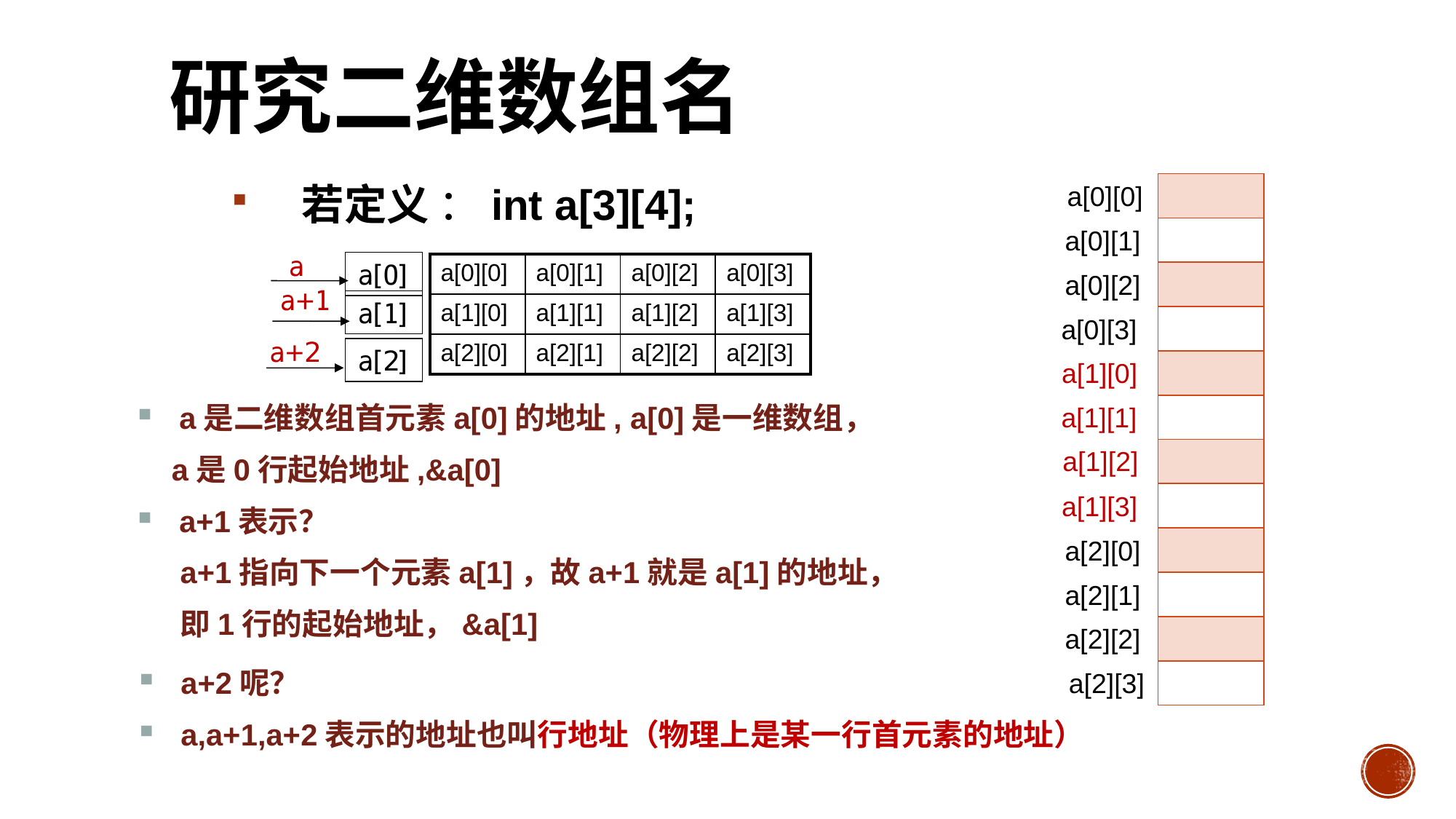

# 研究二维数组名
|  |
| --- |
|  |
|  |
|  |
|  |
|  |
|  |
|  |
|  |
|  |
|  |
|  |
a[0][0]
    若定义 ：int a[3][4];
a[0][1]
a

a[0]
| a[0][0] | a[0][1] | a[0][2] | a[0][3] |
| --- | --- | --- | --- |
| a[1][0] | a[1][1] | a[1][2] | a[1][3] |
| a[2][0] | a[2][1] | a[2][2] | a[2][3] |
a[0][2]
a+1

a[1]
a[0][3]
a+2

a[2]
a[1][0]
a是二维数组首元素a[0]的地址, a[0]是一维数组，
    a是0行起始地址,&a[0]
a+1表示？
     a+1指向下一个元素a[1]，故a+1就是a[1]的地址，
     即1行的起始地址，&a[1]
a[1][1]
a[1][2]
a[1][3]
a[2][0]
a[2][1]
a[2][2]
a+2呢？
a,a+1,a+2表示的地址也叫行地址（物理上是某一行首元素的地址）
a[2][3]